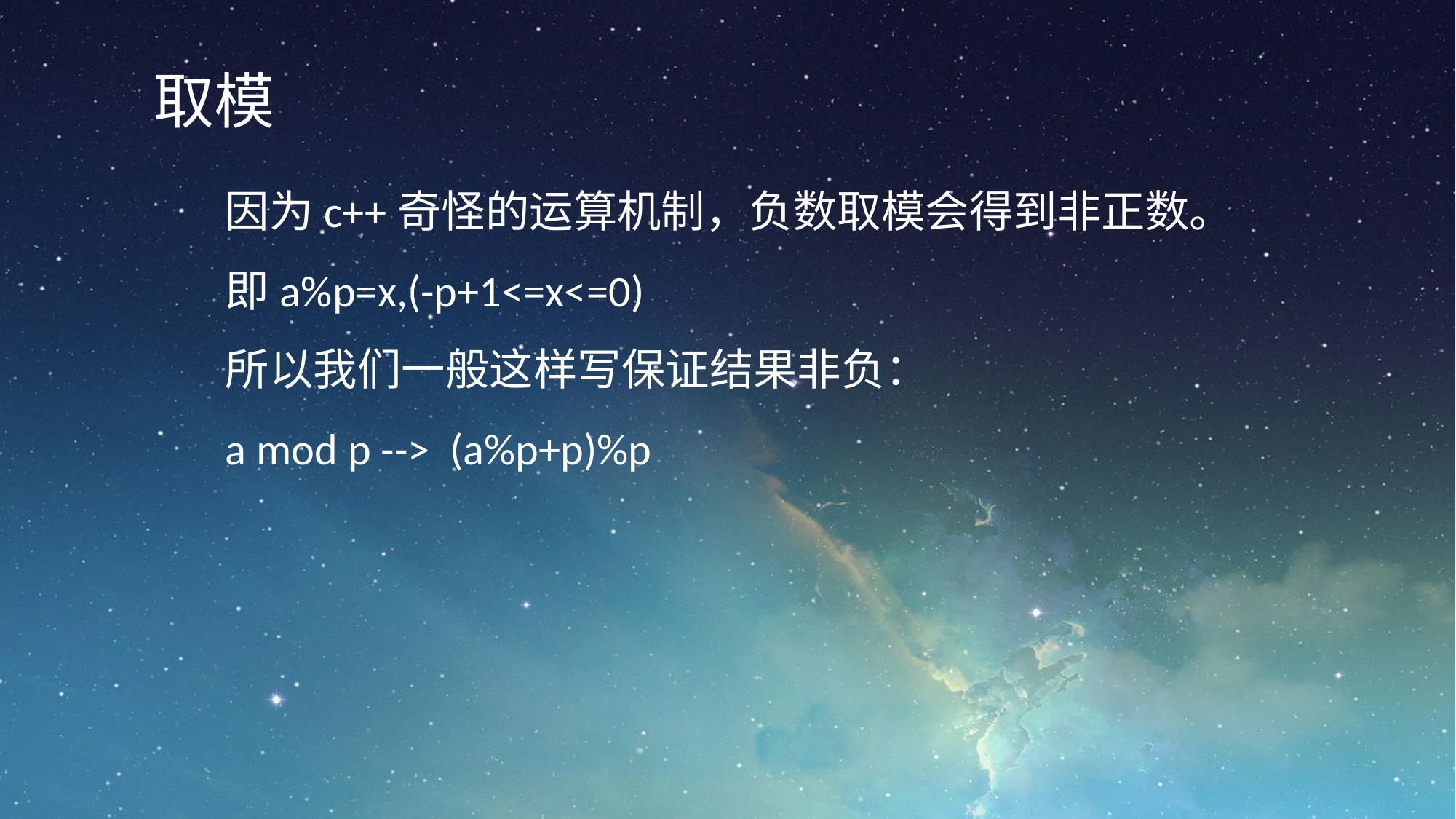

取模
因为c++奇怪的运算机制，负数取模会得到非正数。
即a%p=x,(-p+1<=x<=0)
所以我们一般这样写保证结果非负：
a mod p -->  (a%p+p)%p